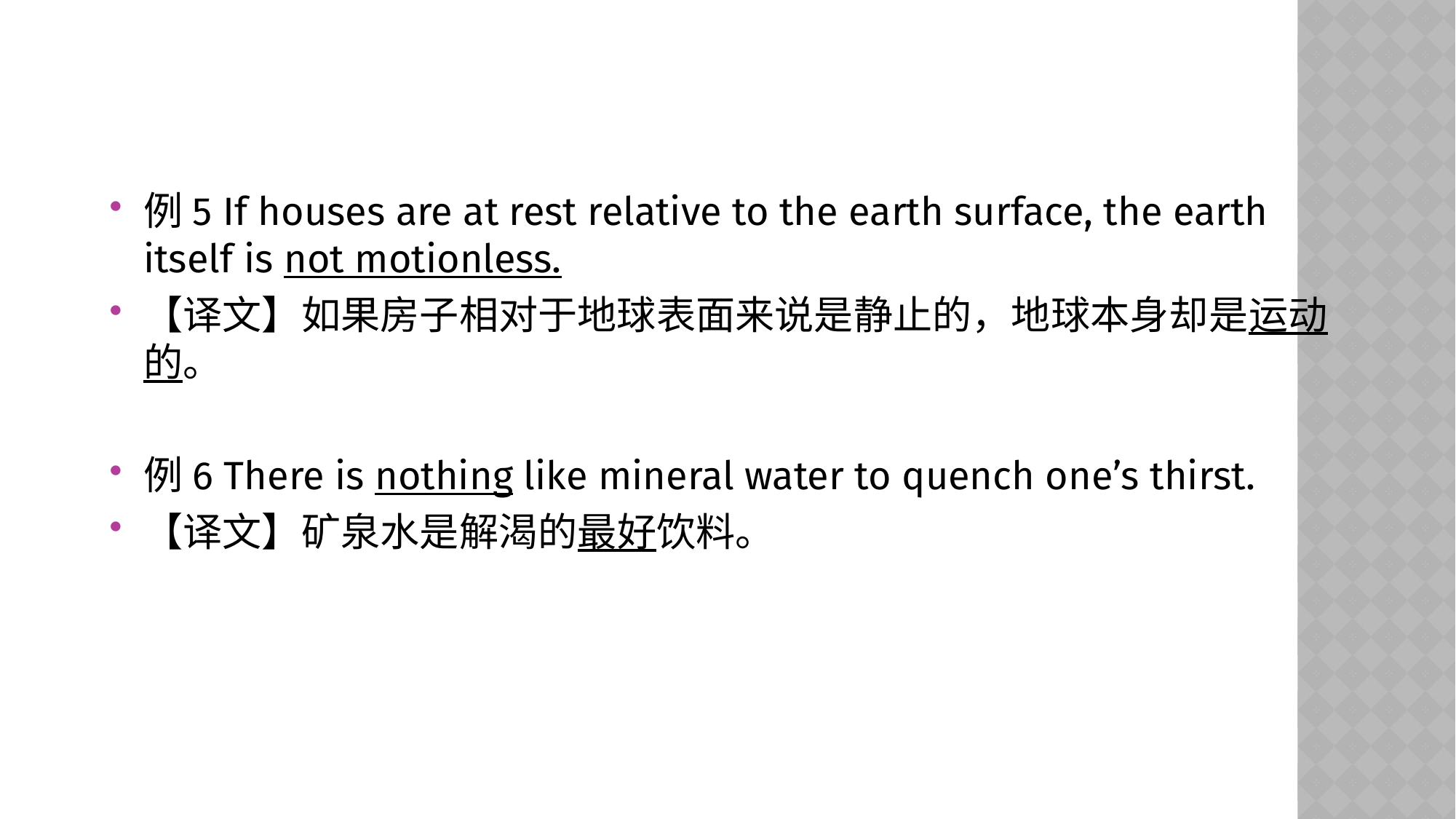

例5 If houses are at rest relative to the earth surface, the earth itself is not motionless.
【译文】如果房子相对于地球表面来说是静止的，地球本身却是运动的。

例6 There is nothing like mineral water to quench one’s thirst.
【译文】矿泉水是解渴的最好饮料。